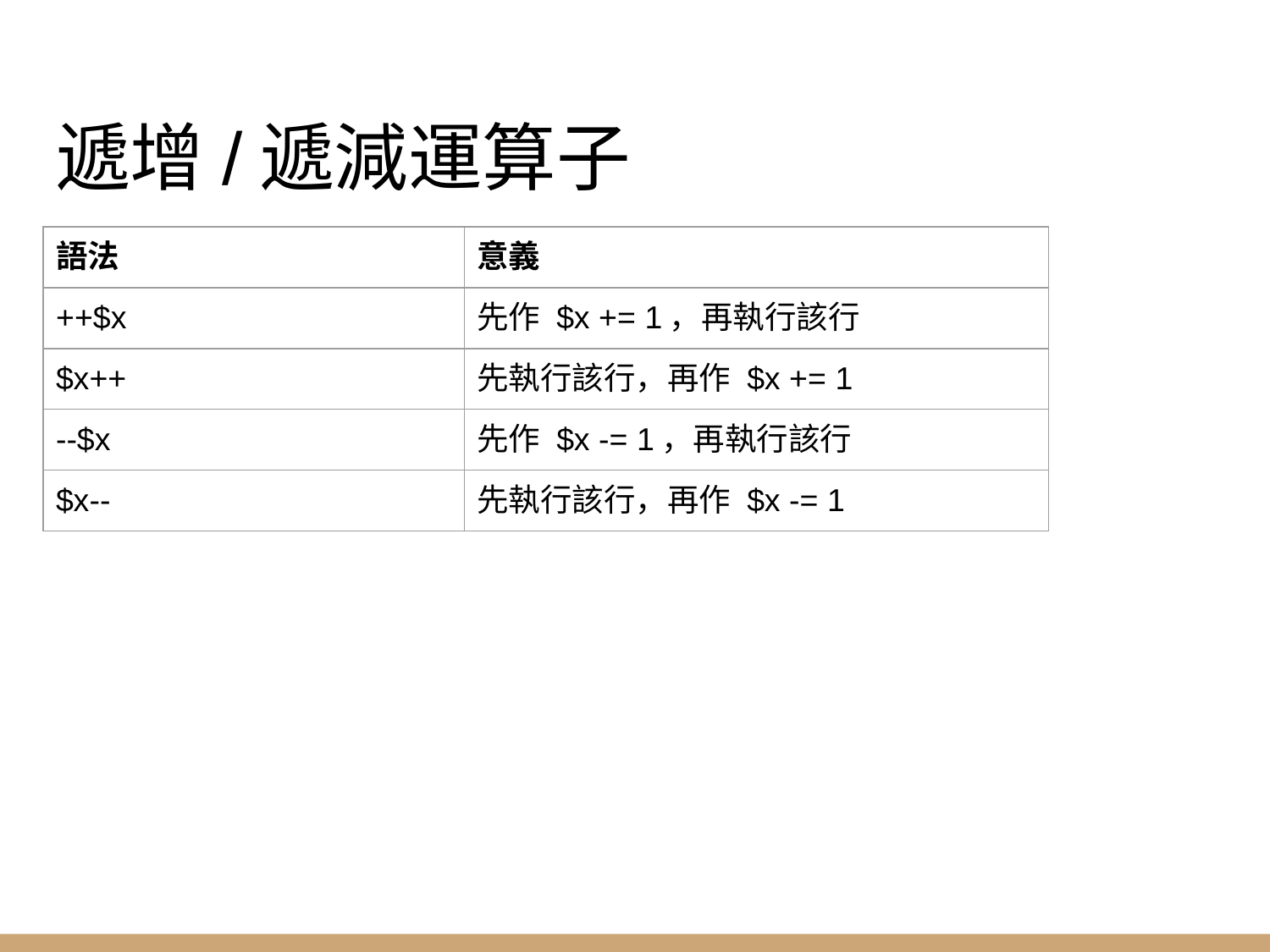

# 遞增/遞減運算子
| 語法 | 意義 |
| --- | --- |
| ++$x | 先作 $x += 1，再執行該行 |
| $x++ | 先執行該行，再作 $x += 1 |
| --$x | 先作 $x -= 1，再執行該行 |
| $x-- | 先執行該行，再作 $x -= 1 |